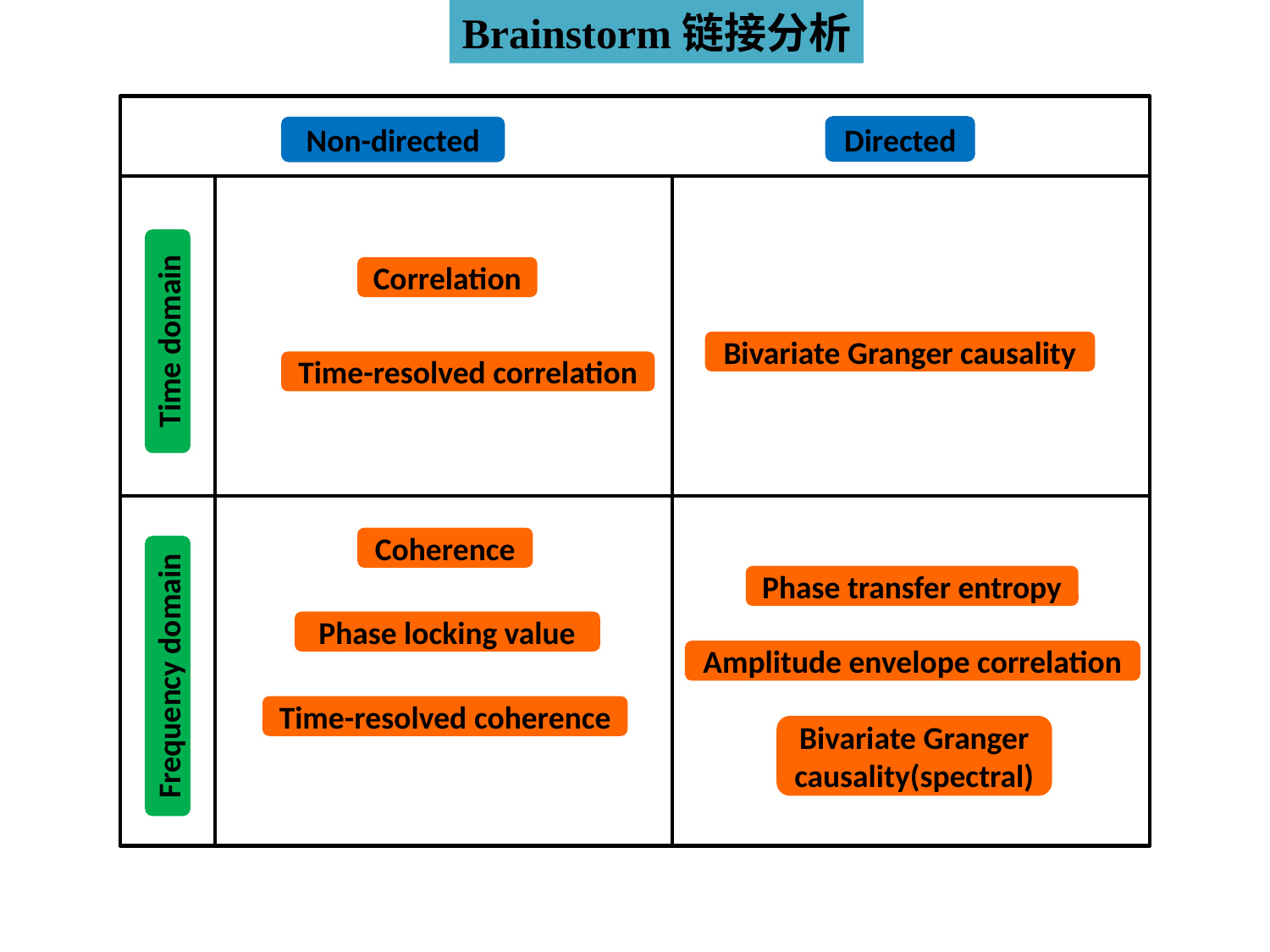

Brainstorm链接分析

Directed
Non-directed
Correlation
Time domain
Bivariate Granger causality
Time-resolved correlation
Coherence
Phase transfer entropy
Phase locking value
Amplitude envelope correlation
Frequency domain
Time-resolved coherence
Bivariate Granger causality(spectral)